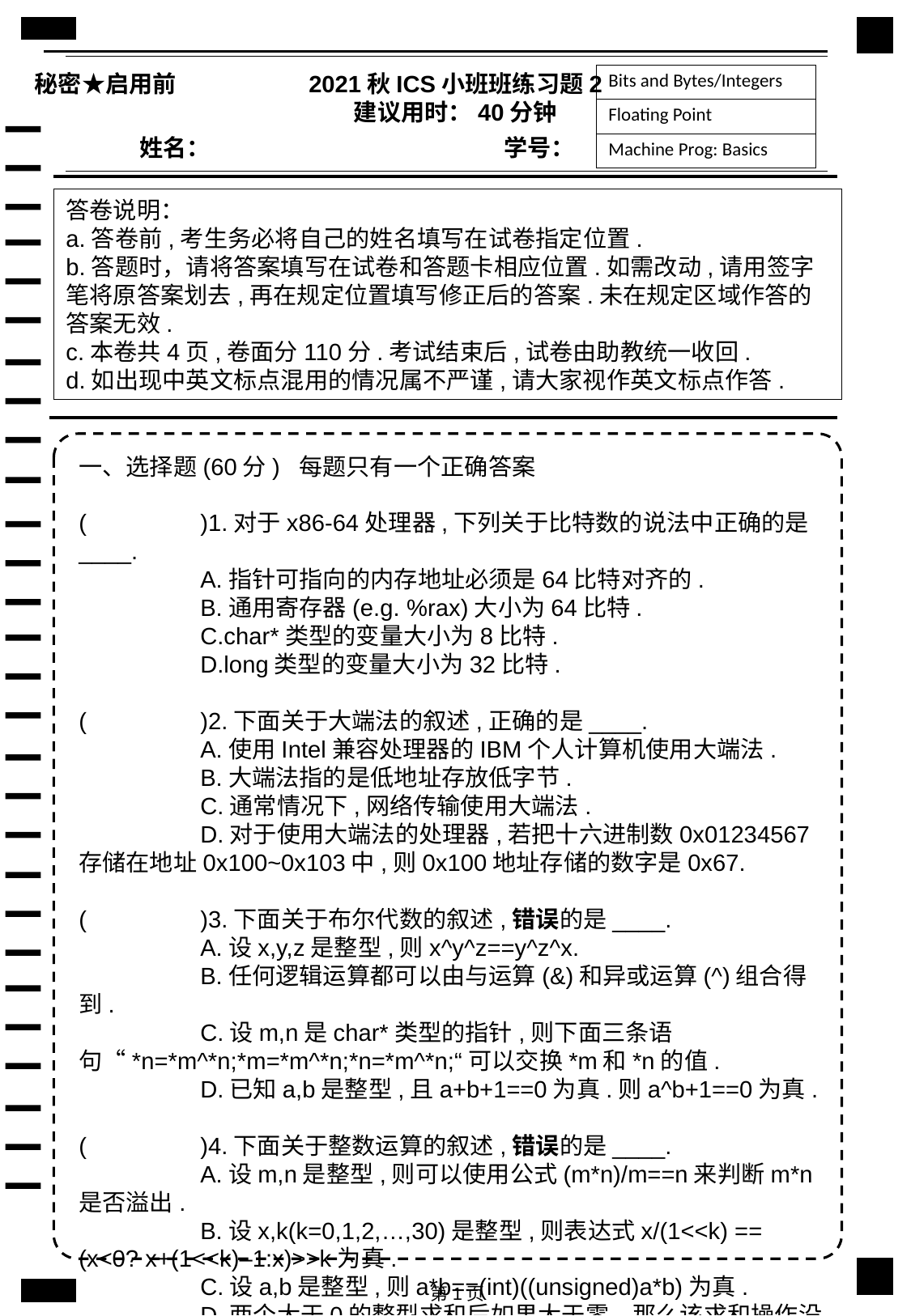

秘密★启用前
2021秋ICS小班班练习题2
建议用时：40分钟
| Bits and Bytes/Integers |
| --- |
| Floating Point |
| Machine Prog: Basics |

姓名：			学号：
答卷说明：
a.答卷前,考生务必将自己的姓名填写在试卷指定位置.
b.答题时，请将答案填写在试卷和答题卡相应位置.如需改动,请用签字笔将原答案划去,再在规定位置填写修正后的答案.未在规定区域作答的答案无效.
c.本卷共4页,卷面分110分.考试结束后,试卷由助教统一收回.
d.如出现中英文标点混用的情况属不严谨,请大家视作英文标点作答.

一、选择题(60分)  每题只有一个正确答案

(	)1.对于x86-64处理器,下列关于比特数的说法中正确的是____.
	A.指针可指向的内存地址必须是64比特对齐的.
	B.通用寄存器(e.g. %rax)大小为64比特.
	C.char*类型的变量大小为8比特.
	D.long类型的变量大小为32比特.

(	)2.下面关于大端法的叙述,正确的是____.
	A.使用Intel兼容处理器的IBM个人计算机使用大端法.
	B.大端法指的是低地址存放低字节.
	C.通常情况下,网络传输使用大端法.
	D.对于使用大端法的处理器,若把十六进制数0x01234567存储在地址0x100~0x103中,则0x100地址存储的数字是0x67.

(	)3.下面关于布尔代数的叙述,错误的是____.
	A.设x,y,z是整型,则x^y^z==y^z^x.
	B.任何逻辑运算都可以由与运算(&)和异或运算(^)组合得到.
	C.设m,n是char*类型的指针,则下面三条语句“*n=*m^*n;*m=*m^*n;*n=*m^*n;“可以交换*m和*n的值.
	D.已知a,b是整型,且a+b+1==0为真.则a^b+1==0为真.

(	)4.下面关于整数运算的叙述,错误的是____.
	A.设m,n是整型,则可以使用公式(m*n)/m==n来判断m*n是否溢出.
	B.设x,k(k=0,1,2,…,30)是整型,则表达式x/(1<<k) == (x<0? x+(1<<k)–1:x)>>k为真.
	C.设a,b是整型,则a*b==(int)((unsigned)a*b)为真.
	D.两个大于0的整型求和后如果大于零，那么该求和操作没有溢出.

第1页